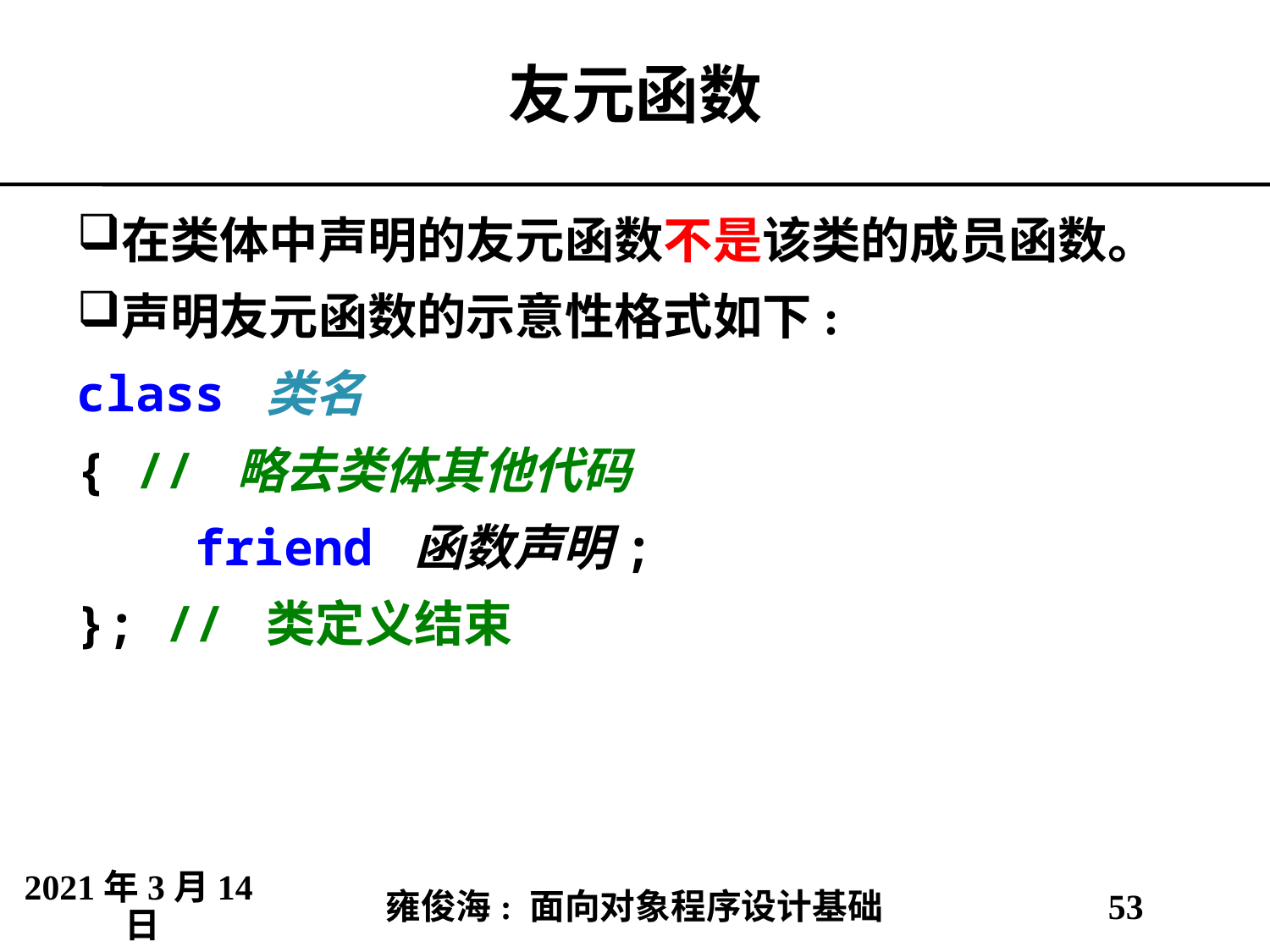

# 友元函数

在类体中声明的友元函数不是该类的成员函数。
声明友元函数的示意性格式如下:
class 类名
{ // 略去类体其他代码
    friend 函数声明;
}; // 类定义结束
2021年3月14日
雍俊海: 面向对象程序设计基础
53